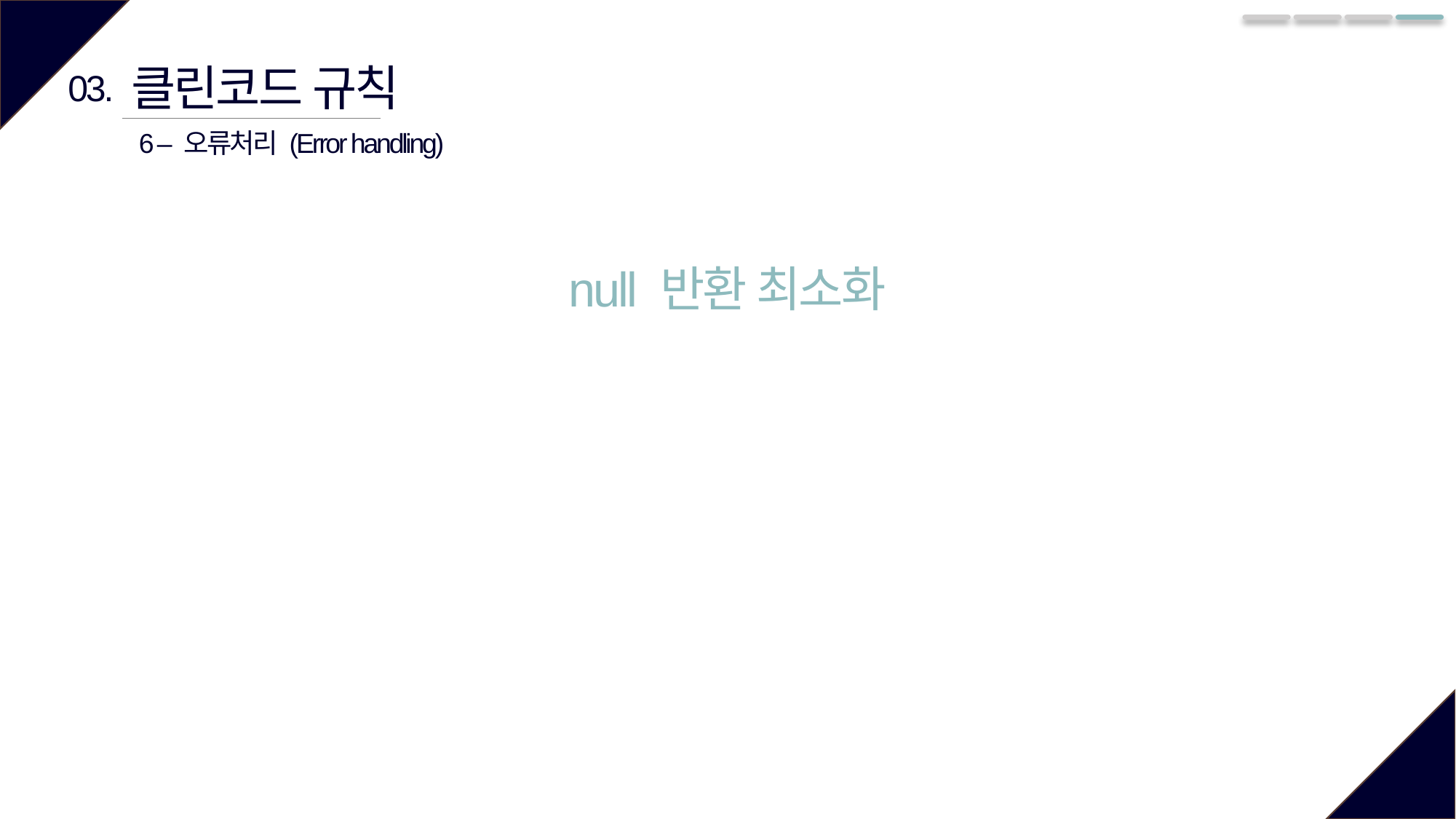

클린코드 규칙
03.
6 – 오류처리 (Error handling)
null 반환 최소화